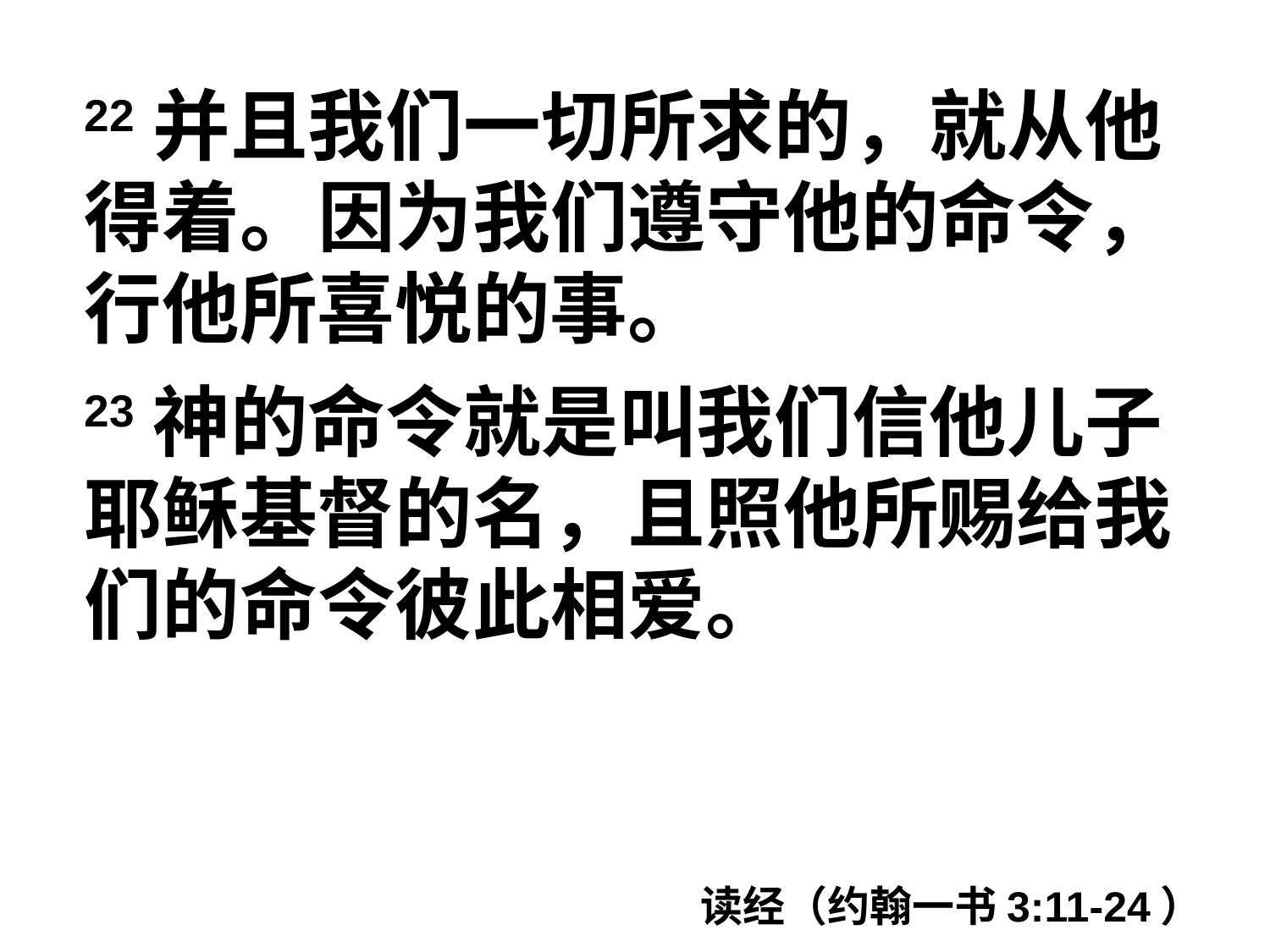

22并且我们一切所求的，就从他得着。因为我们遵守他的命令，行他所喜悦的事。
23神的命令就是叫我们信他儿子耶稣基督的名，且照他所赐给我们的命令彼此相爱。
读经（约翰一书3:11-24）